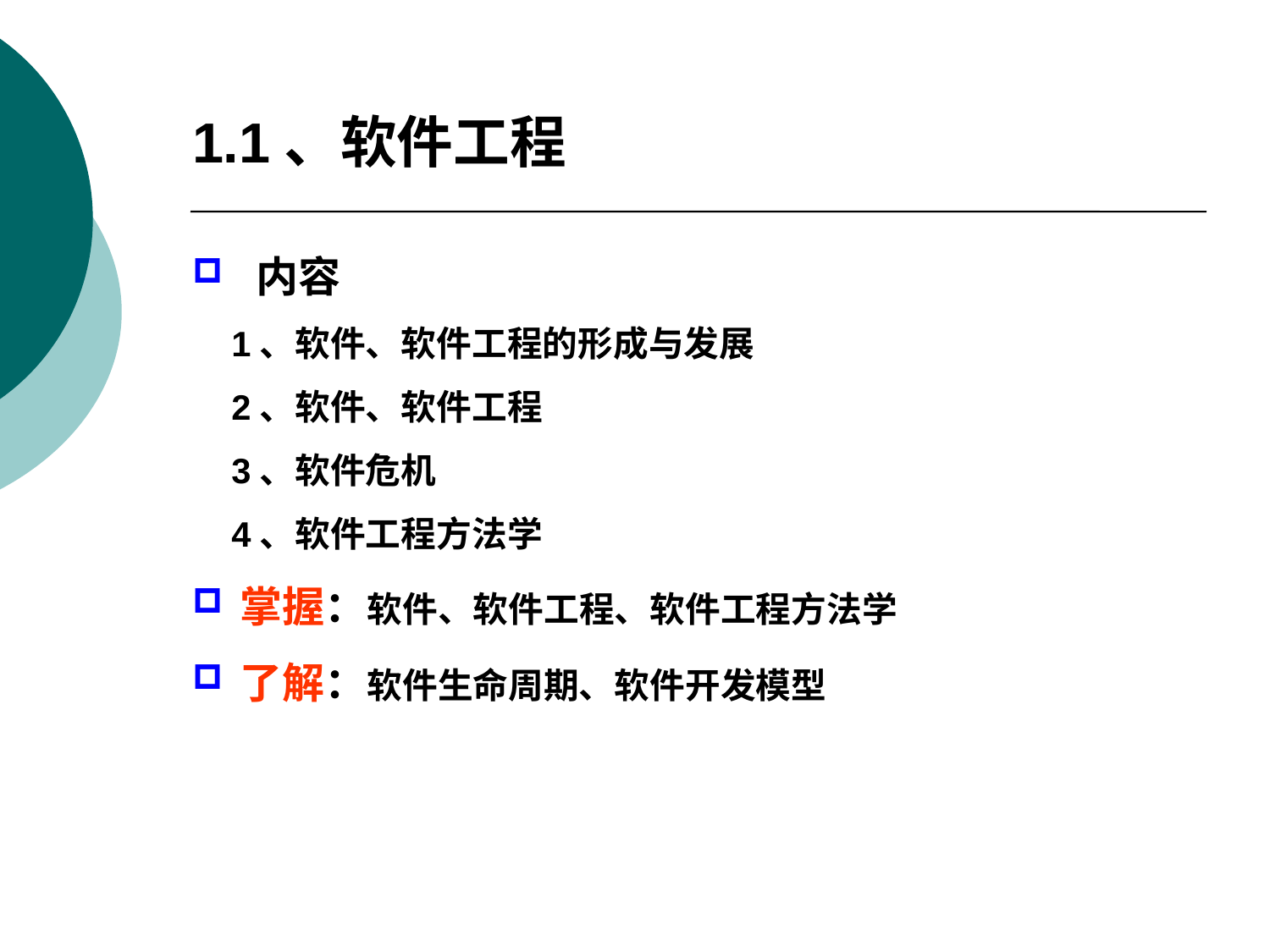

1.1、软件工程
内容
    1、软件、软件工程的形成与发展
    2、软件、软件工程
    3、软件危机
    4、软件工程方法学
掌握：软件、软件工程、软件工程方法学
了解：软件生命周期、软件开发模型